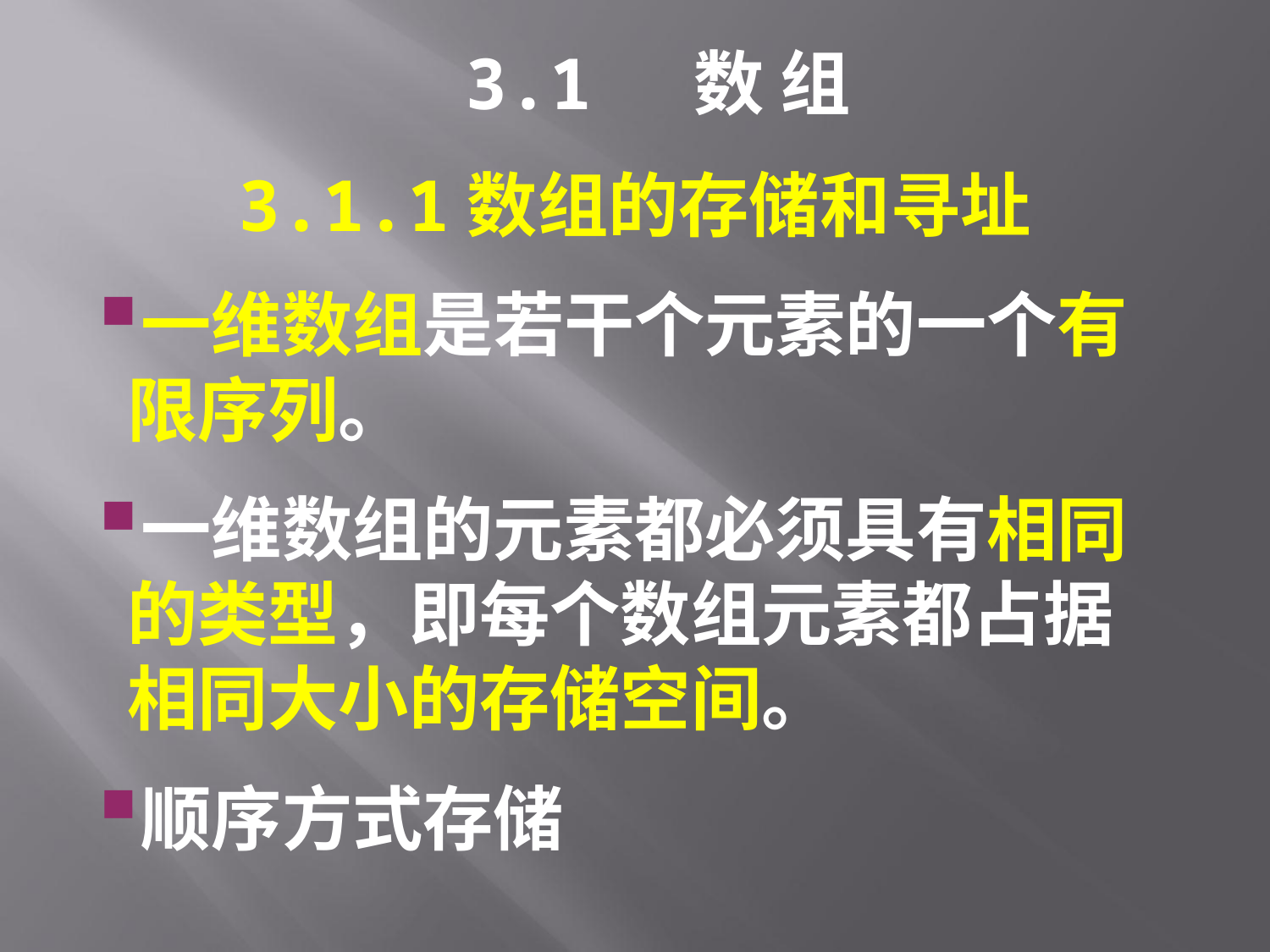

3.1  数 组
3.1.1数组的存储和寻址
一维数组是若干个元素的一个有限序列。
一维数组的元素都必须具有相同的类型，即每个数组元素都占据相同大小的存储空间。
顺序方式存储